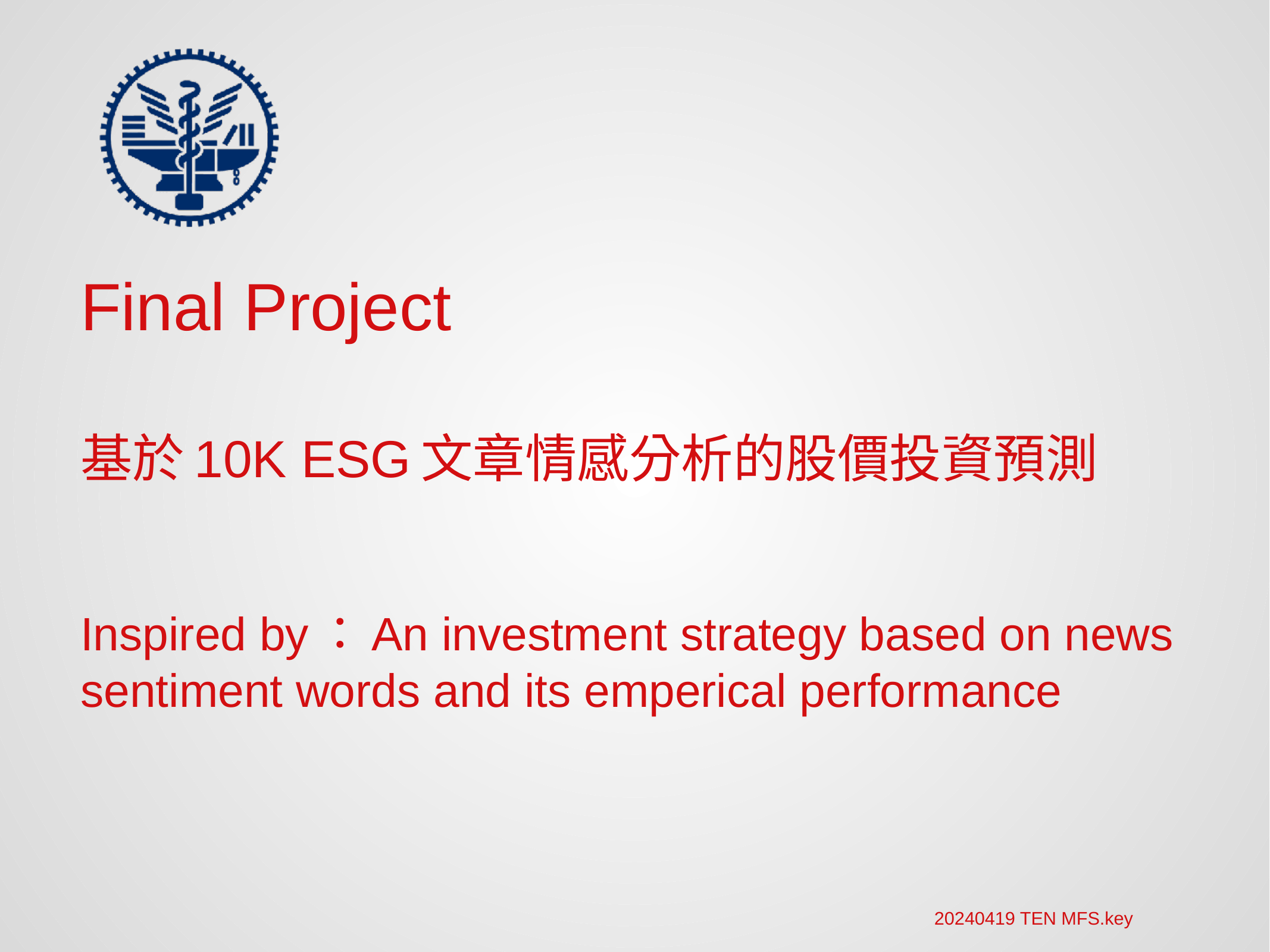

Final Project

基於10K ESG文章情感分析的股價投資預測

Inspired by：An investment strategy based on news sentiment words and its emperical performance

20240419 TEN MFS.key